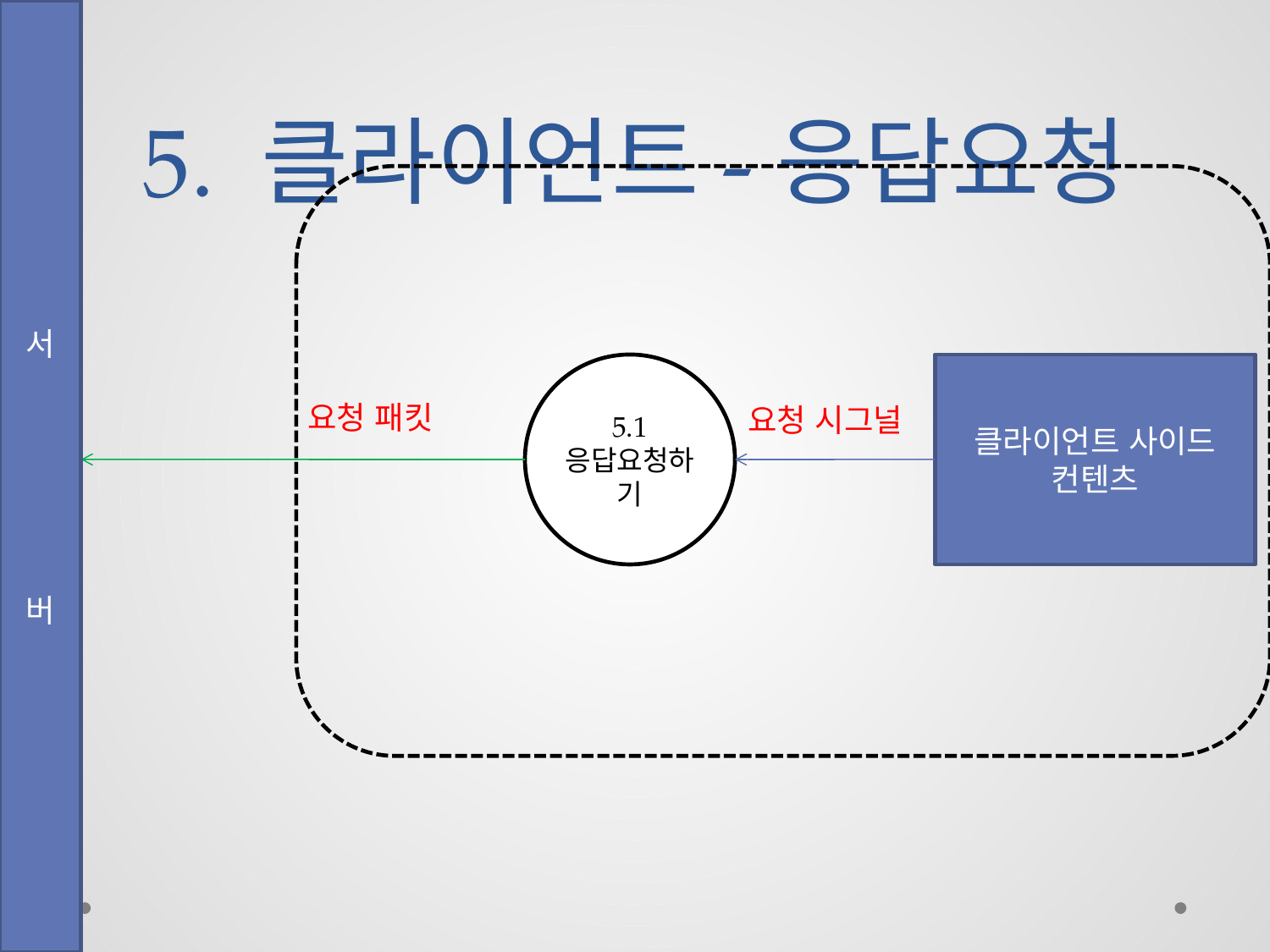

# 5. 클라이언트-응답요청
서

버

5.1
응답요청하기
클라이언트 사이드
컨텐츠
요청 패킷
요청 시그널